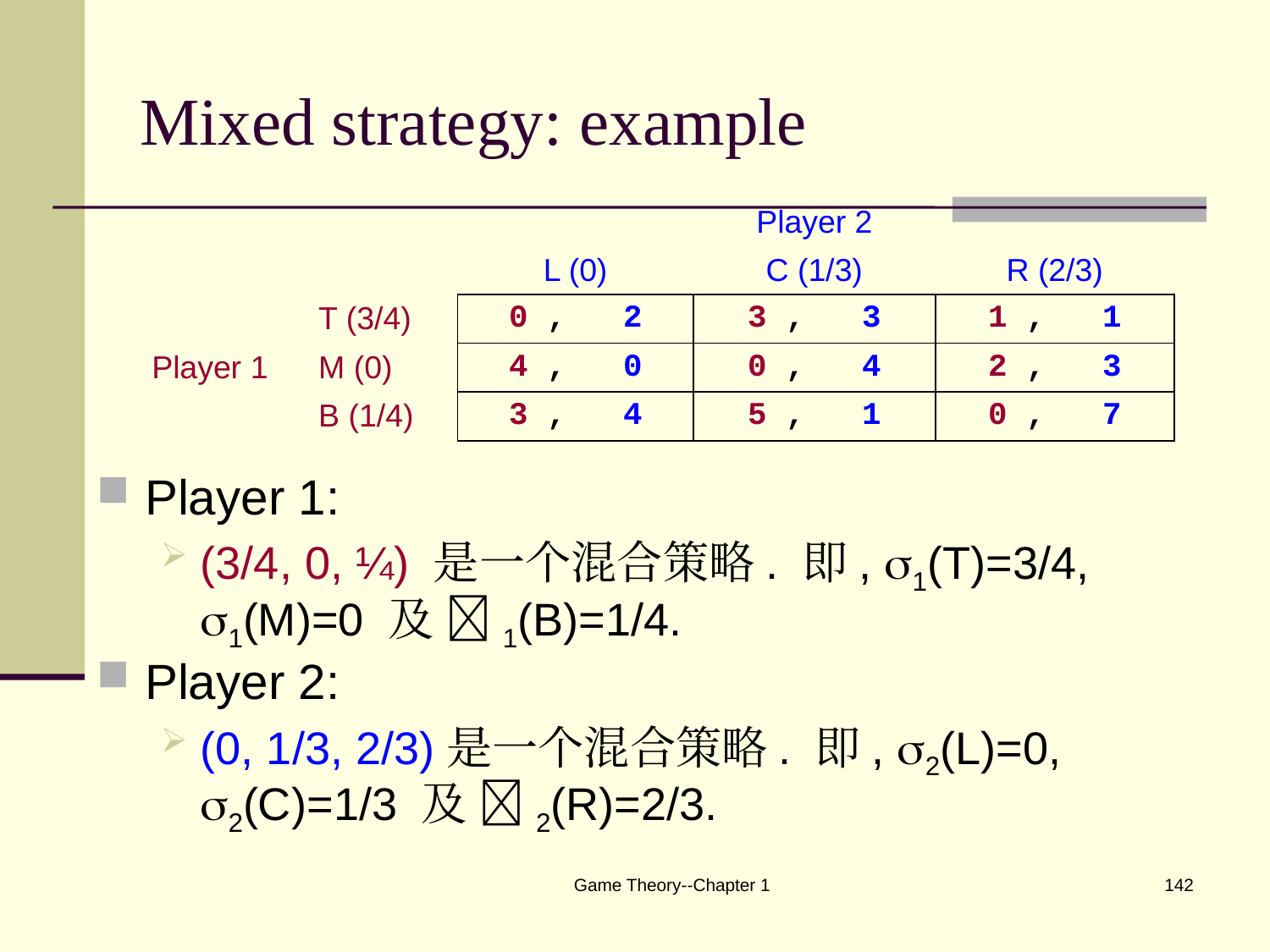

# Mixed strategy: example
|  |  |  | Player 2 |  |
| --- | --- | --- | --- | --- |
|  |  | L (0) | C (1/3) | R (2/3) |
| Player 1 | T (3/4) | 0 , 2 | 3 , 3 | 1 , 1 |
|  | M (0) | 4 , 0 | 0 , 4 | 2 , 3 |
|  | B (1/4) | 3 , 4 | 5 , 1 | 0 , 7 |
Player 1:
(3/4, 0, ¼) 是一个混合策略. 即, σ1(T)=3/4, σ1(M)=0 及 σ1(B)=1/4.
Player 2:
(0, 1/3, 2/3)是一个混合策略. 即, σ2(L)=0, σ2(C)=1/3 及 σ2(R)=2/3.
Game Theory--Chapter 1
142